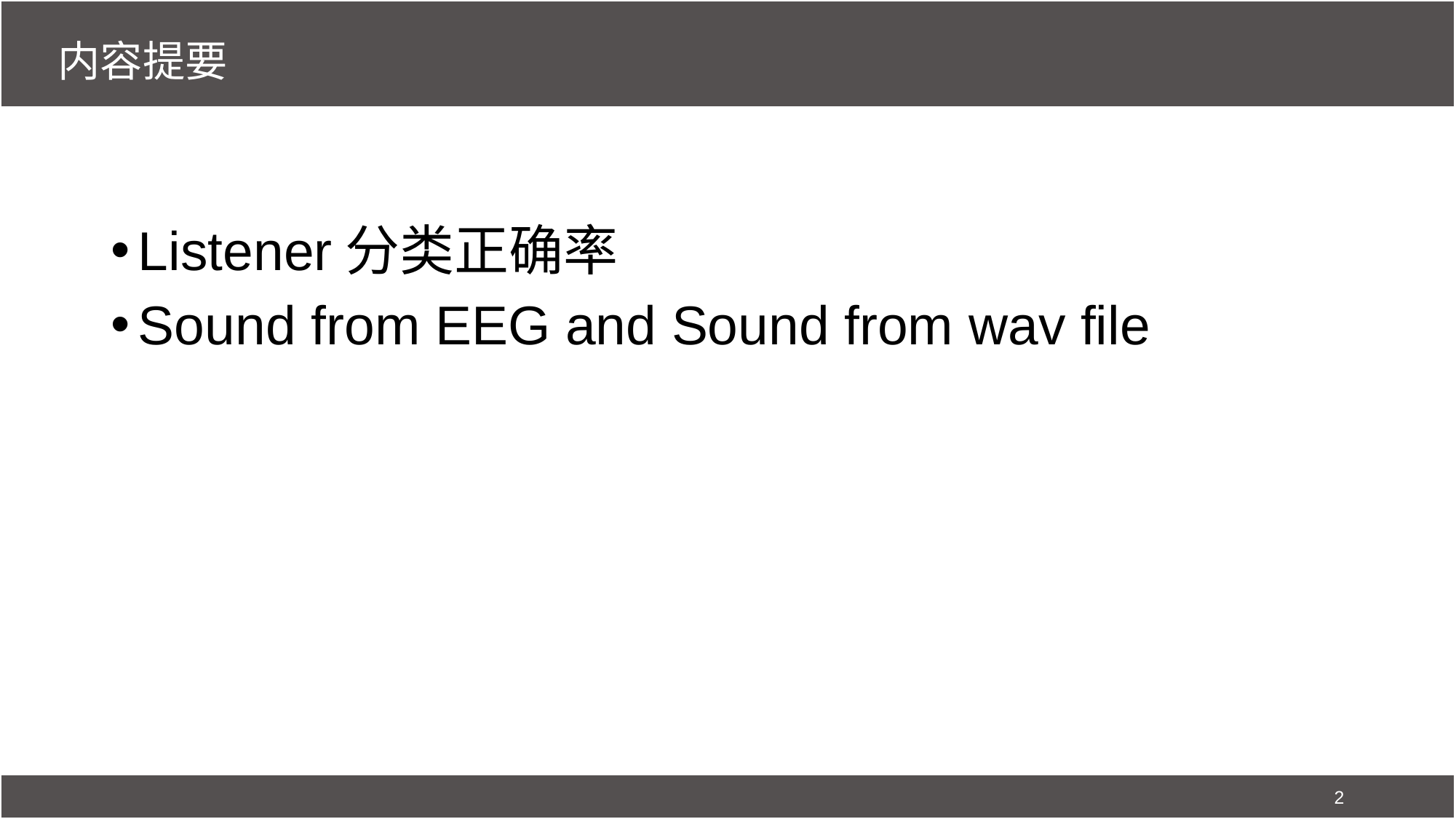

# 内容提要
Listener分类正确率
Sound from EEG and Sound from wav file
2